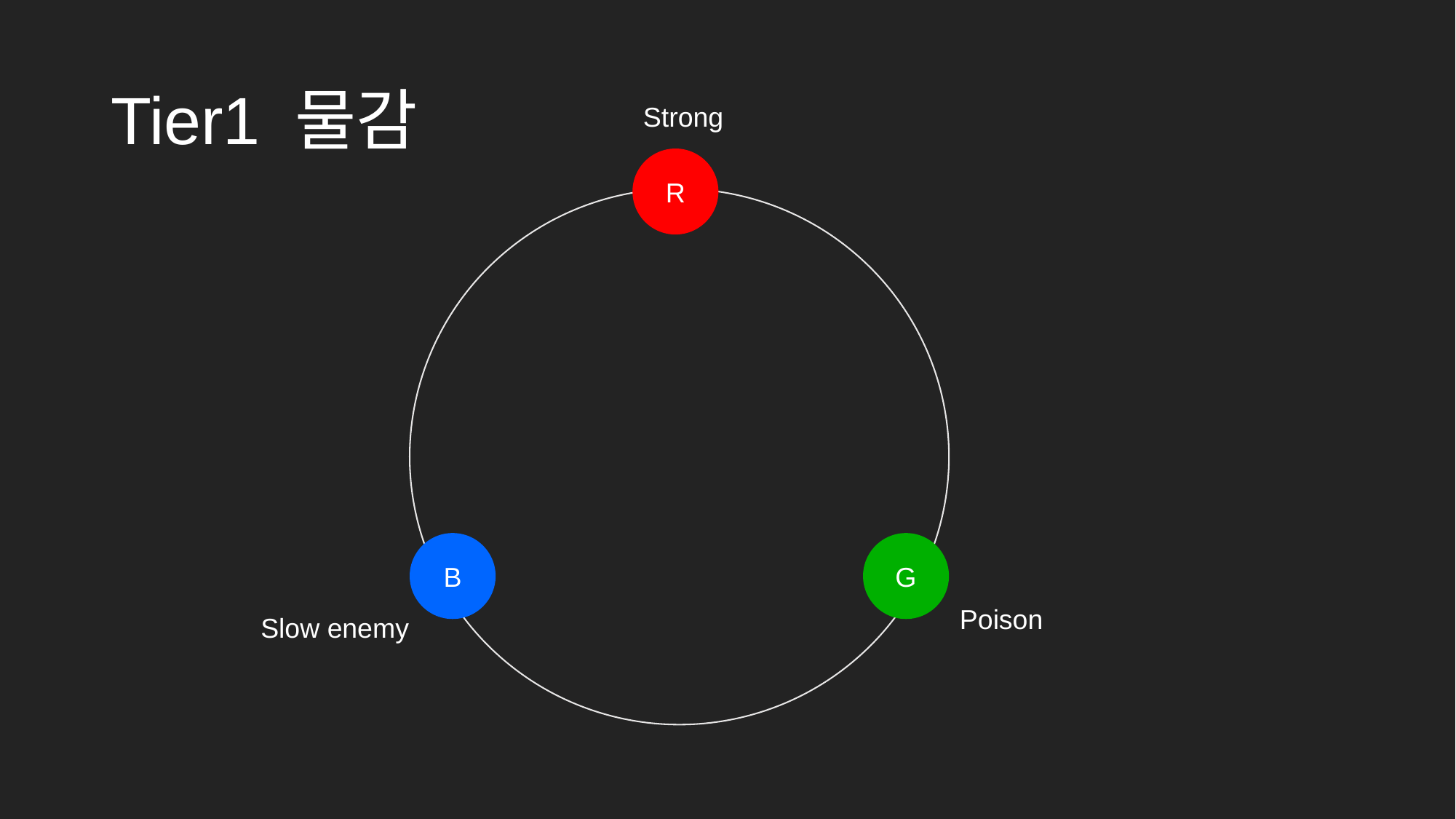

# Tier1 물감
Strong
R

B
G
Poison
Slow enemy